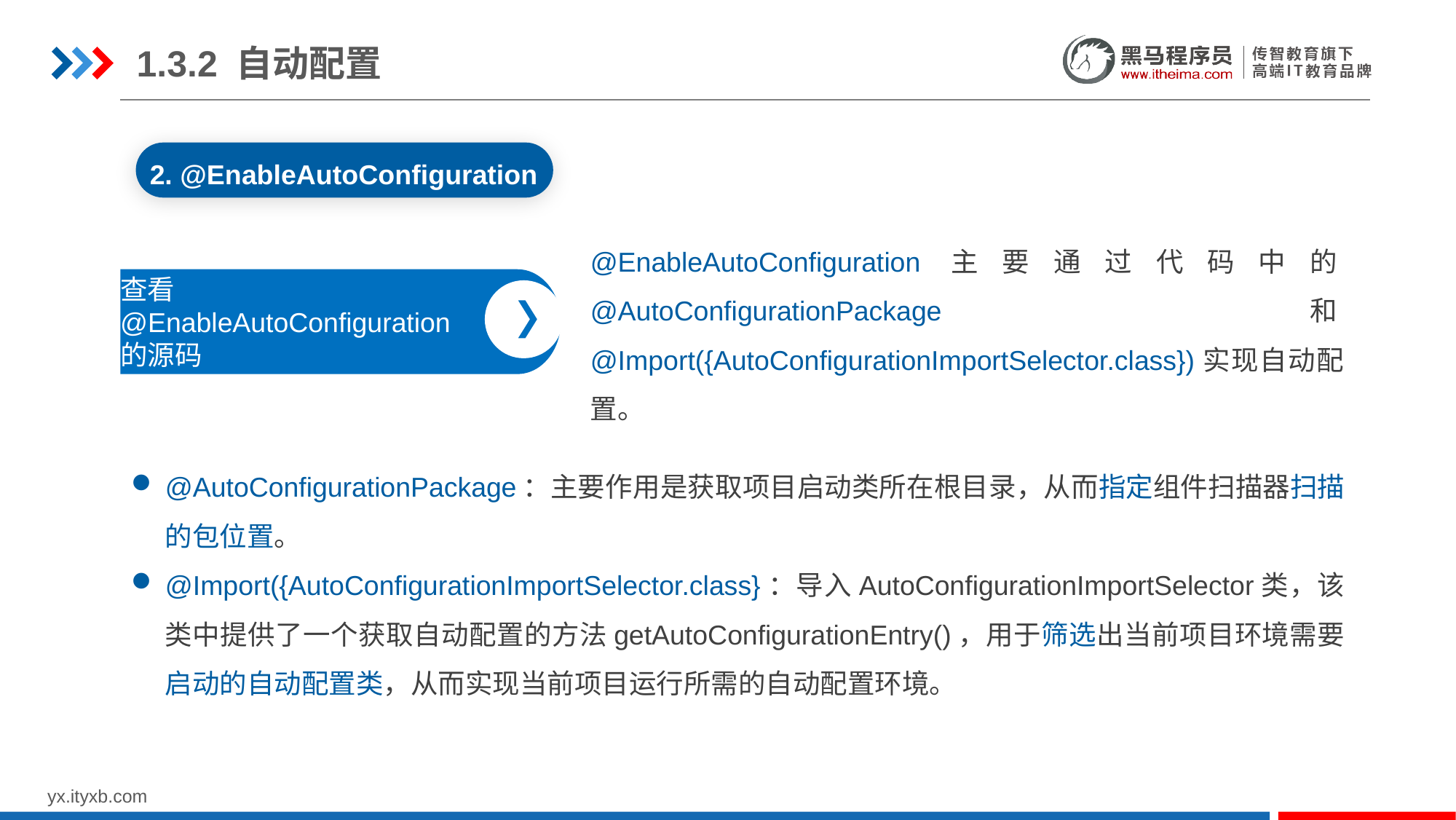

1.3.2 自动配置
2. @EnableAutoConfiguration

@EnableAutoConfiguration主要通过代码中的@AutoConfigurationPackage和@Import({AutoConfigurationImportSelector.class})实现自动配置。
查看
@EnableAutoConfiguration
的源码

@AutoConfigurationPackage：主要作用是获取项目启动类所在根目录，从而指定组件扫描器扫描的包位置。
@Import({AutoConfigurationImportSelector.class}：导入AutoConfigurationImportSelector类，该类中提供了一个获取自动配置的方法getAutoConfigurationEntry()，用于筛选出当前项目环境需要启动的自动配置类，从而实现当前项目运行所需的自动配置环境。